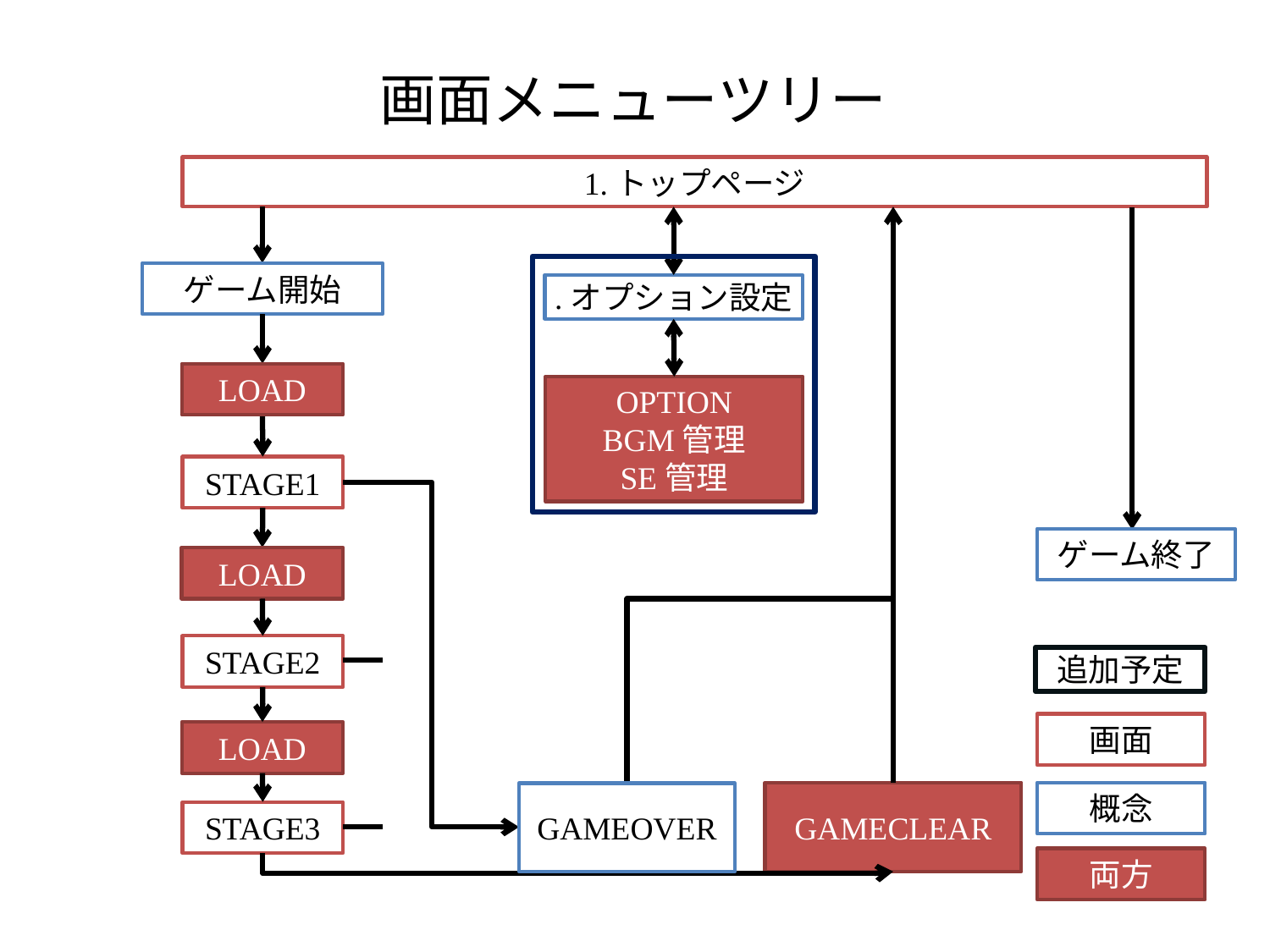

# 画面メニューツリー
1.トップページ

ゲーム開始
.オプション設定
LOAD
OPTION
BGM管理
SE管理
STAGE1
ゲーム終了
LOAD
STAGE2
追加予定
画面
LOAD
概念
GAMECLEAR
GAMEOVER
STAGE3
両方